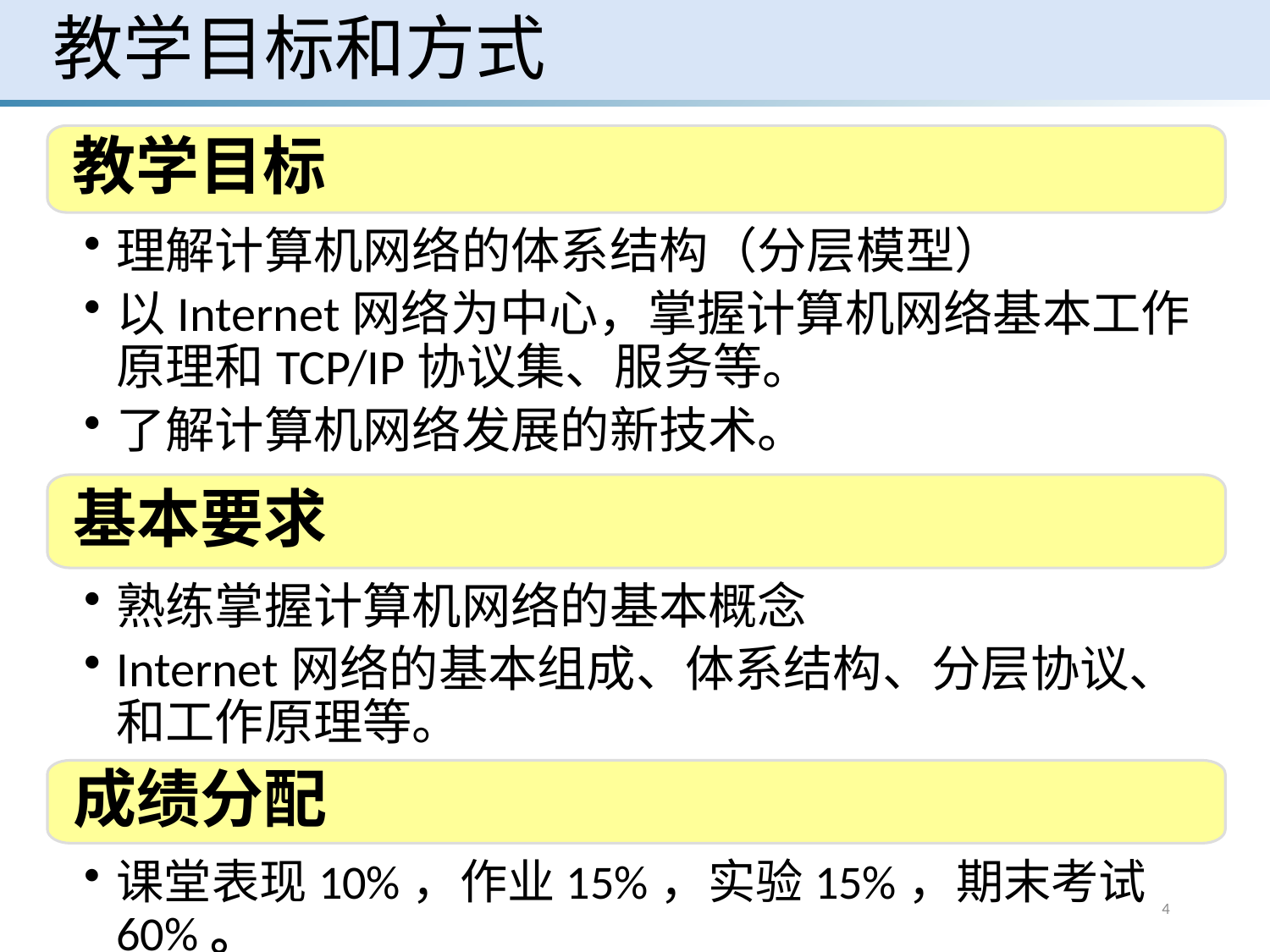

# 教学目标和方式
教学目标
理解计算机网络的体系结构（分层模型）
以Internet网络为中心，掌握计算机网络基本工作原理和TCP/IP协议集、服务等。
了解计算机网络发展的新技术。
基本要求
熟练掌握计算机网络的基本概念
Internet网络的基本组成、体系结构、分层协议、 和工作原理等。
成绩分配
课堂表现10%，作业15%，实验15%，期末考试60%。
4